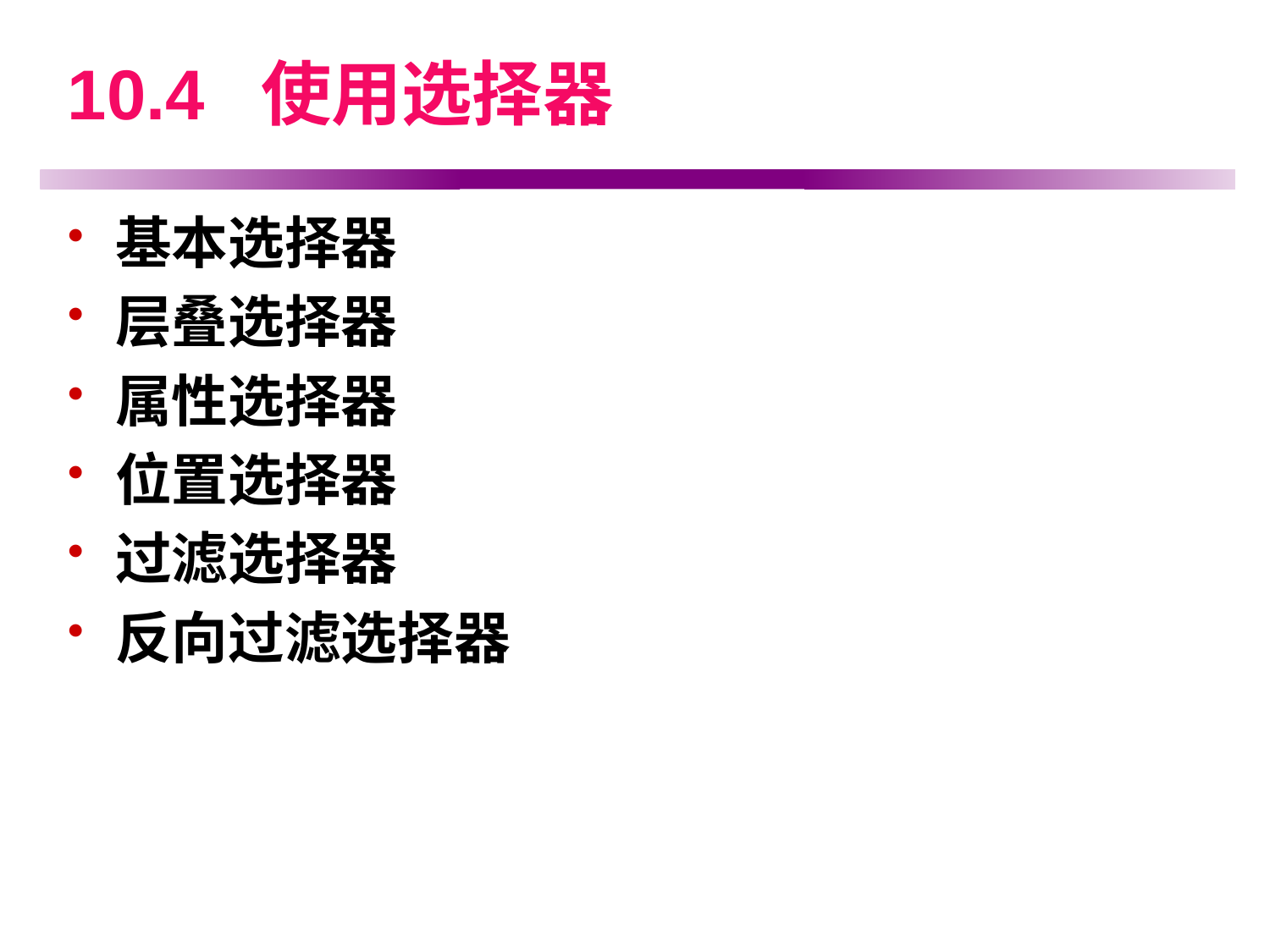

# 10.4  使用选择器
基本选择器
层叠选择器
属性选择器
位置选择器
过滤选择器
反向过滤选择器